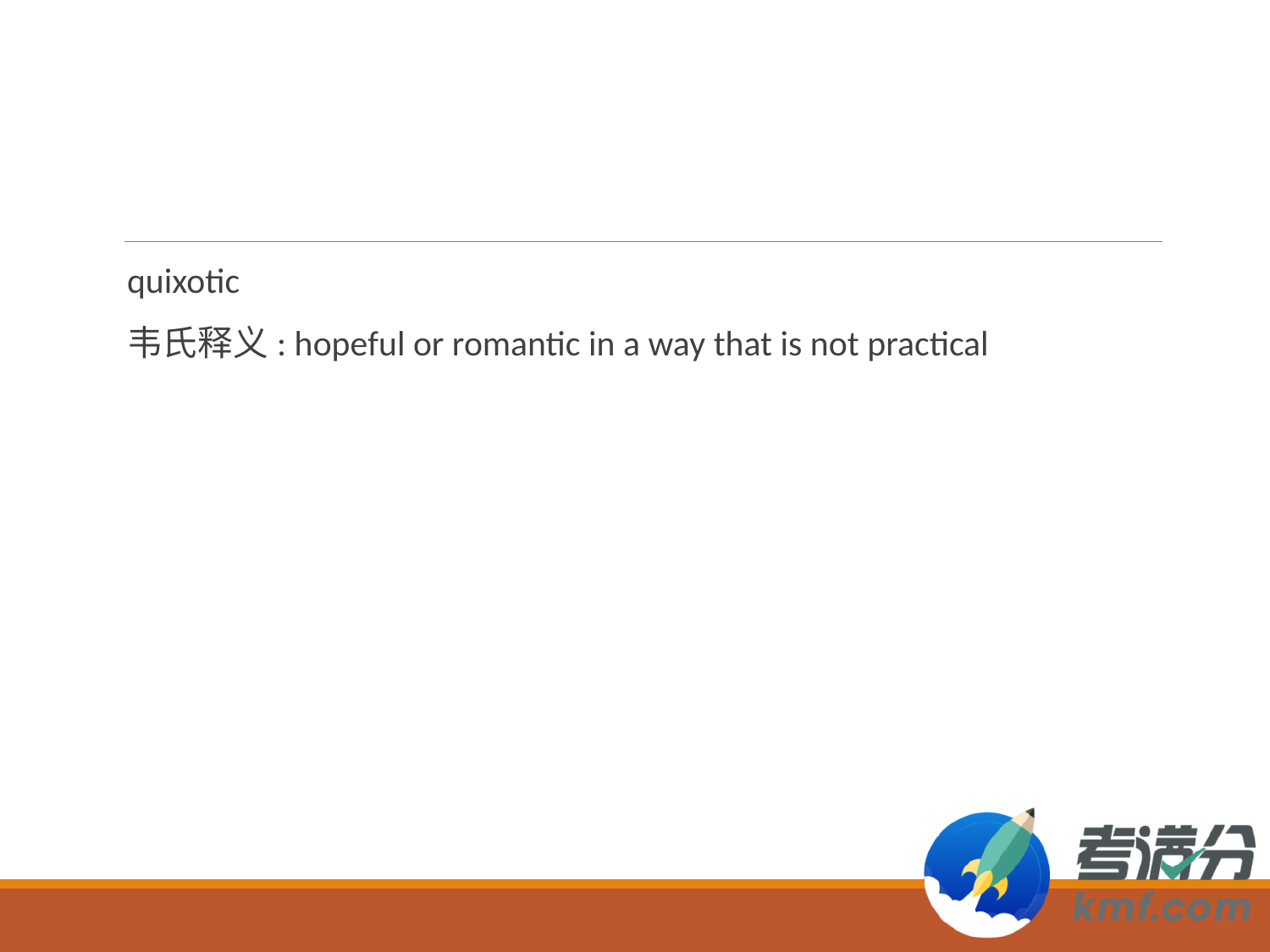

#
quixotic
韦氏释义: hopeful or romantic in a way that is not practical